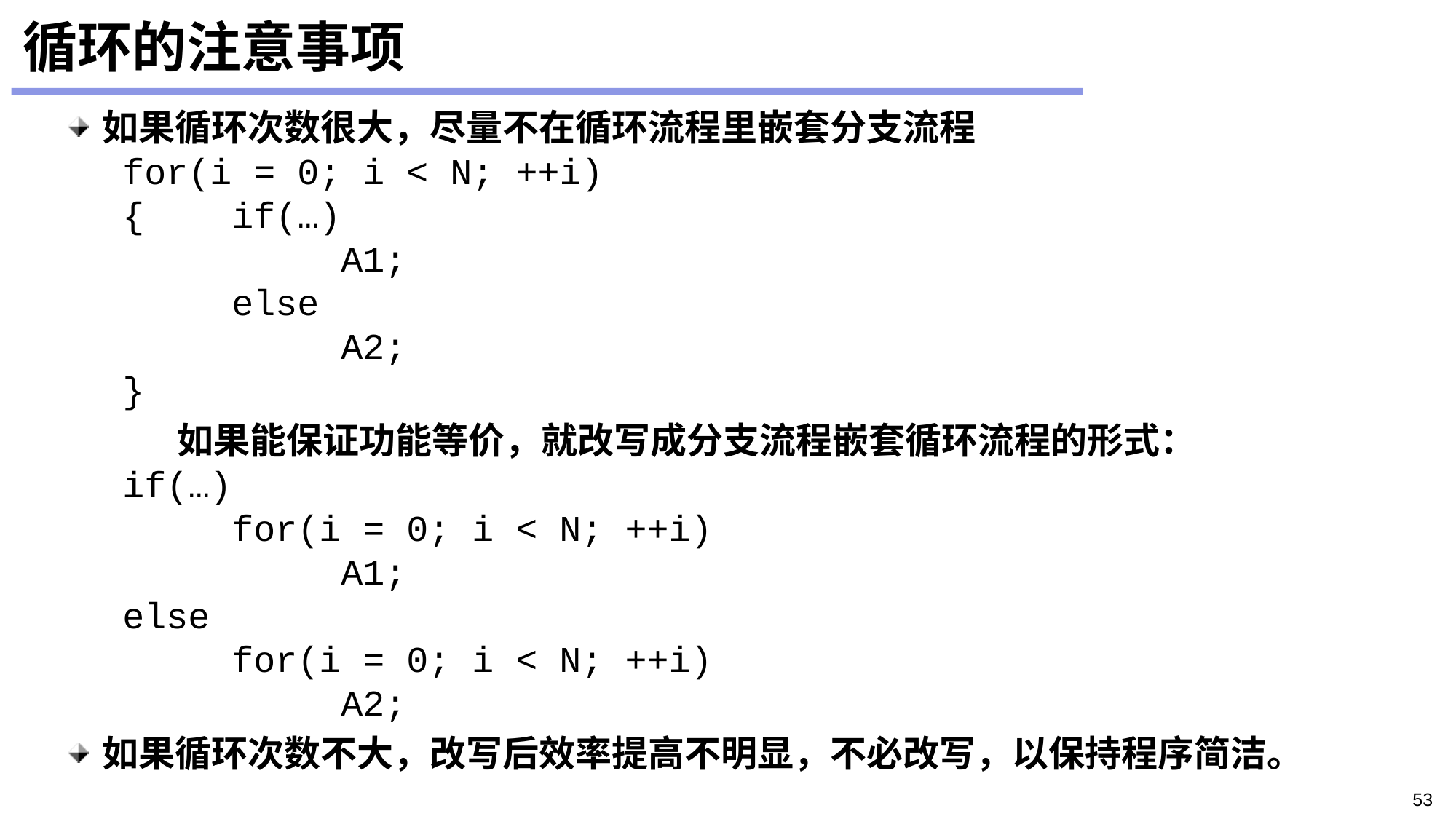

# 循环的注意事项
如果循环次数很大，尽量不在循环流程里嵌套分支流程
	for(i = 0; i < N; ++i)
	{	if(…)
			A1;
		else
			A2;
	}
	如果能保证功能等价，就改写成分支流程嵌套循环流程的形式：
	if(…)
		for(i = 0; i < N; ++i)
			A1;
	else
		for(i = 0; i < N; ++i)
			A2;
如果循环次数不大，改写后效率提高不明显，不必改写，以保持程序简洁。

53